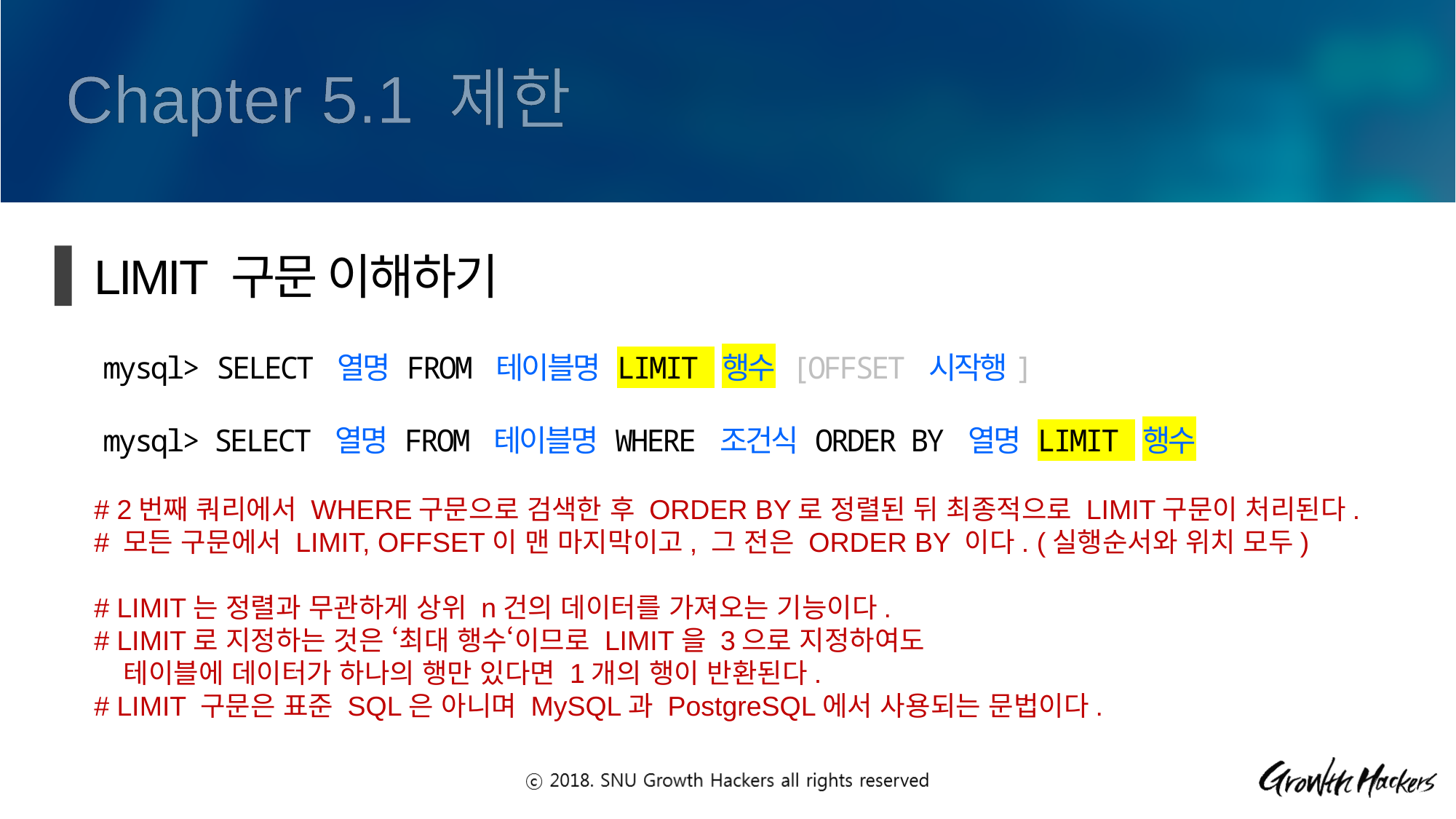

Chapter 5.1 제한
LIMIT 구문 이해하기

mysql> SELECT 열명 FROM 테이블명 LIMIT 행수 [OFFSET 시작행]

mysql> SELECT 열명 FROM 테이블명 WHERE 조건식 ORDER BY 열명 LIMIT 행수
# 2번째 쿼리에서 WHERE구문으로 검색한 후 ORDER BY로 정렬된 뒤 최종적으로 LIMIT구문이 처리된다.
# 모든 구문에서 LIMIT, OFFSET이 맨 마지막이고, 그 전은 ORDER BY 이다. (실행순서와 위치 모두)

# LIMIT는 정렬과 무관하게 상위 n건의 데이터를 가져오는 기능이다.
# LIMIT로 지정하는 것은 ‘최대 행수‘이므로 LIMIT을 3으로 지정하여도
   테이블에 데이터가 하나의 행만 있다면 1개의 행이 반환된다.
# LIMIT 구문은 표준 SQL은 아니며 MySQL과 PostgreSQL에서 사용되는 문법이다.